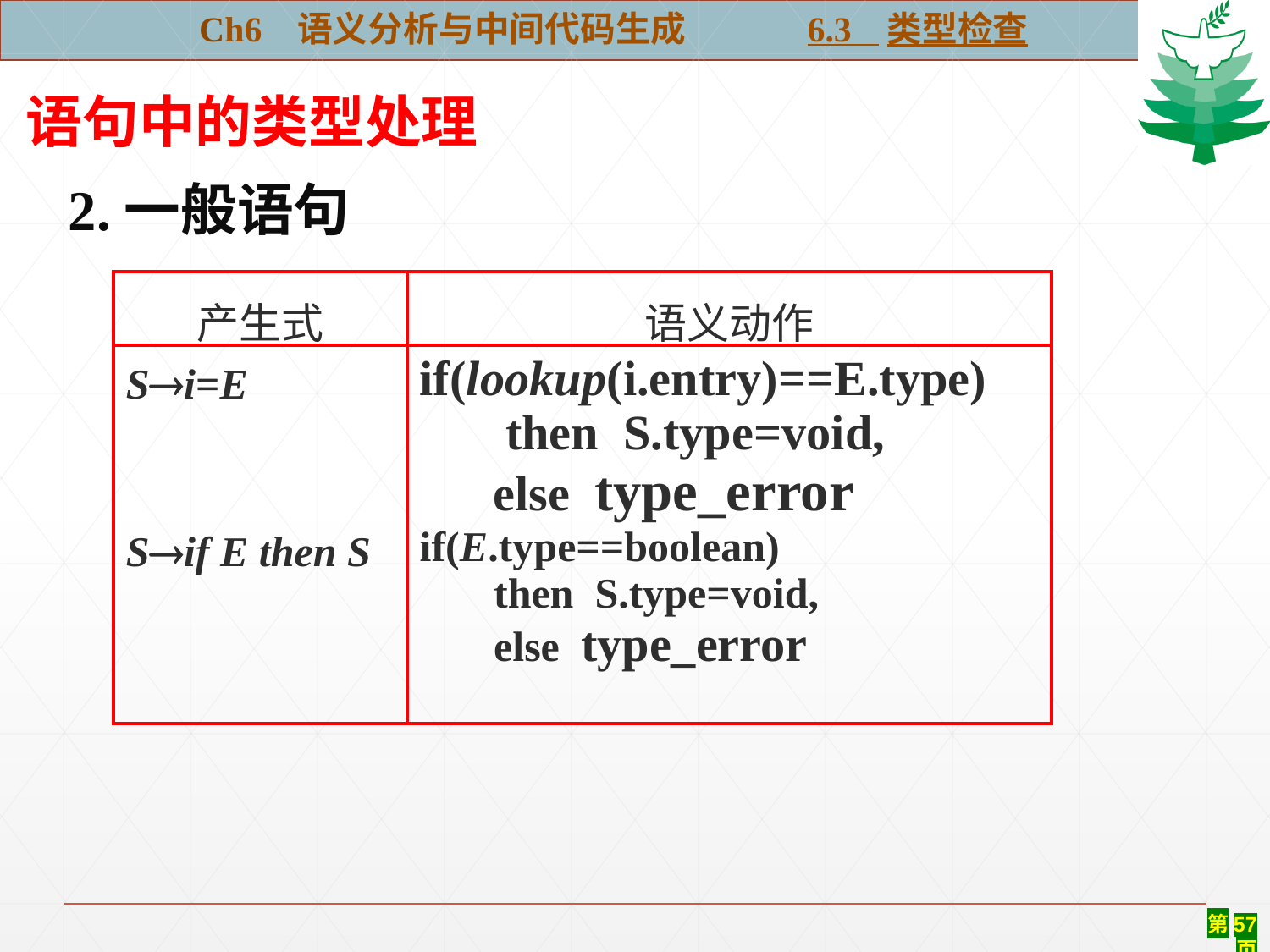

Ch6   语义分析与中间代码生成              6.3   类型检查
语句中的类型处理
#
2.一般语句
| 产生式 | 语义动作 |
| --- | --- |
| S→i=E S→if E then S | if(lookup(i.entry)==E.type) then S.type=void, else type\_error if(E.type==boolean) then S.type=void, else type\_error |